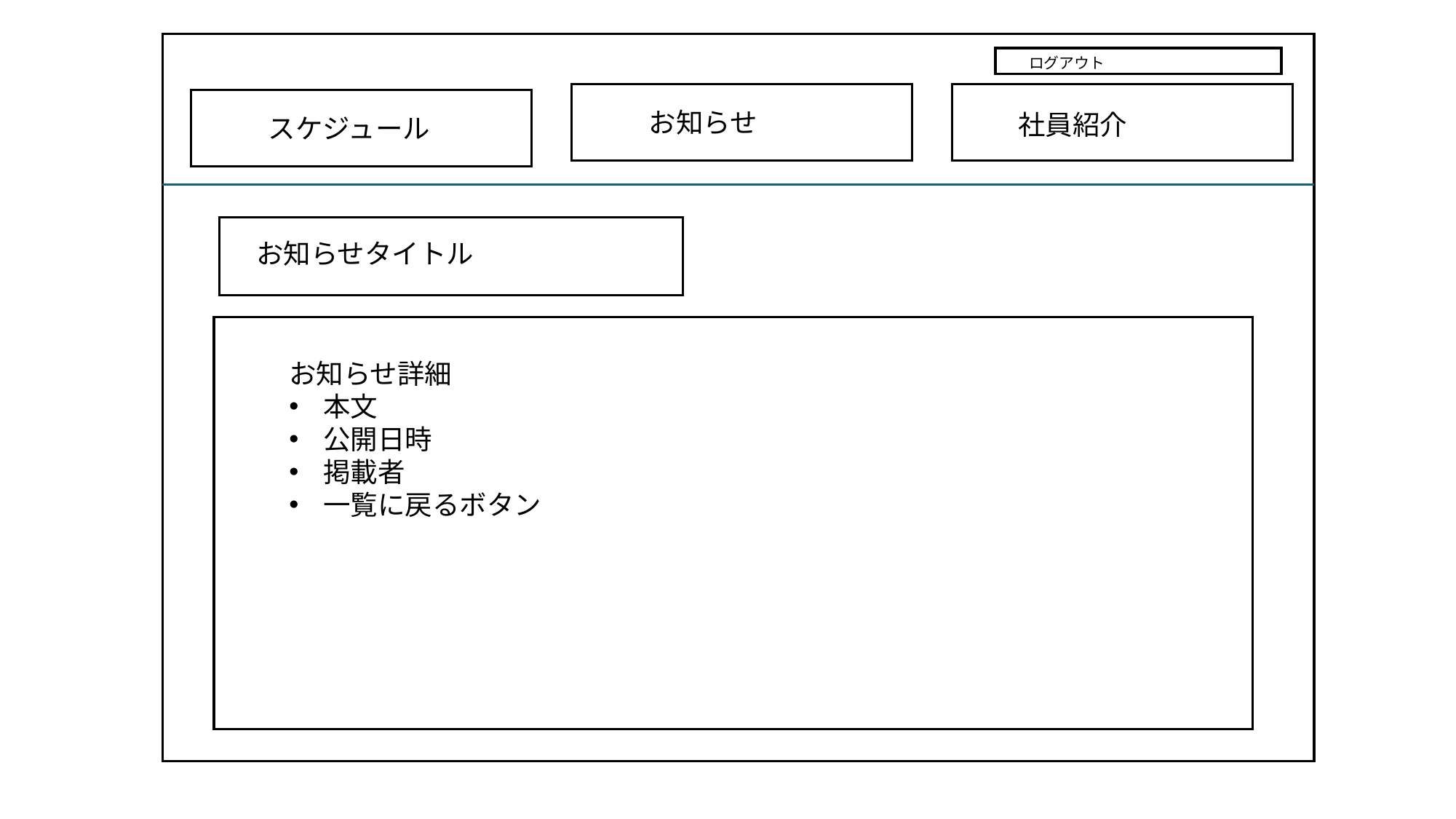

ログアウト

お知らせ
社員紹介
スケジュール

お知らせタイトル

お知らせ詳細
本文
公開日時
掲載者
一覧に戻るボタン